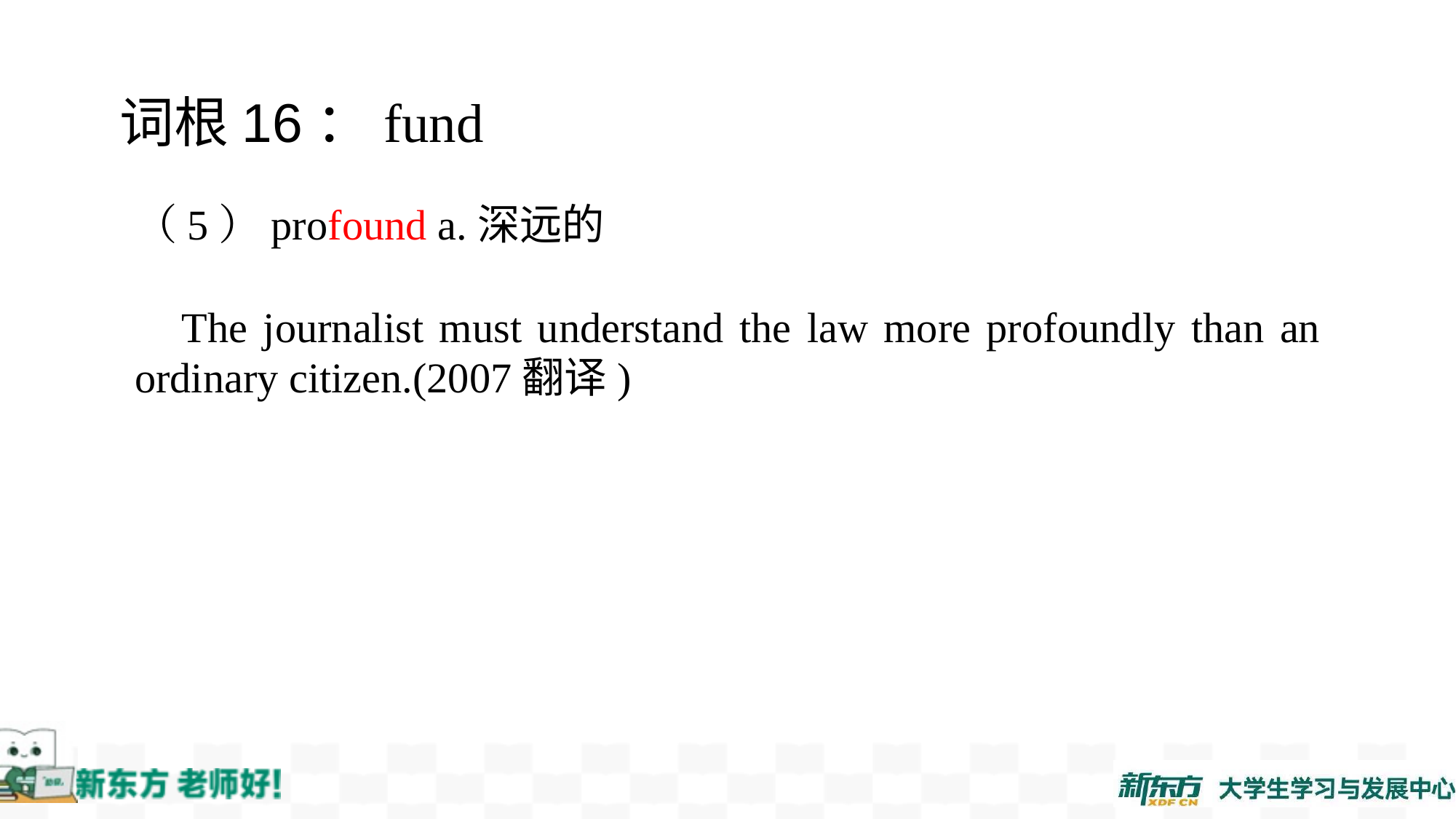

词根16：fund
（5）profound a.深远的

   The journalist must understand the law more profoundly than an ordinary citizen.(2007翻译)